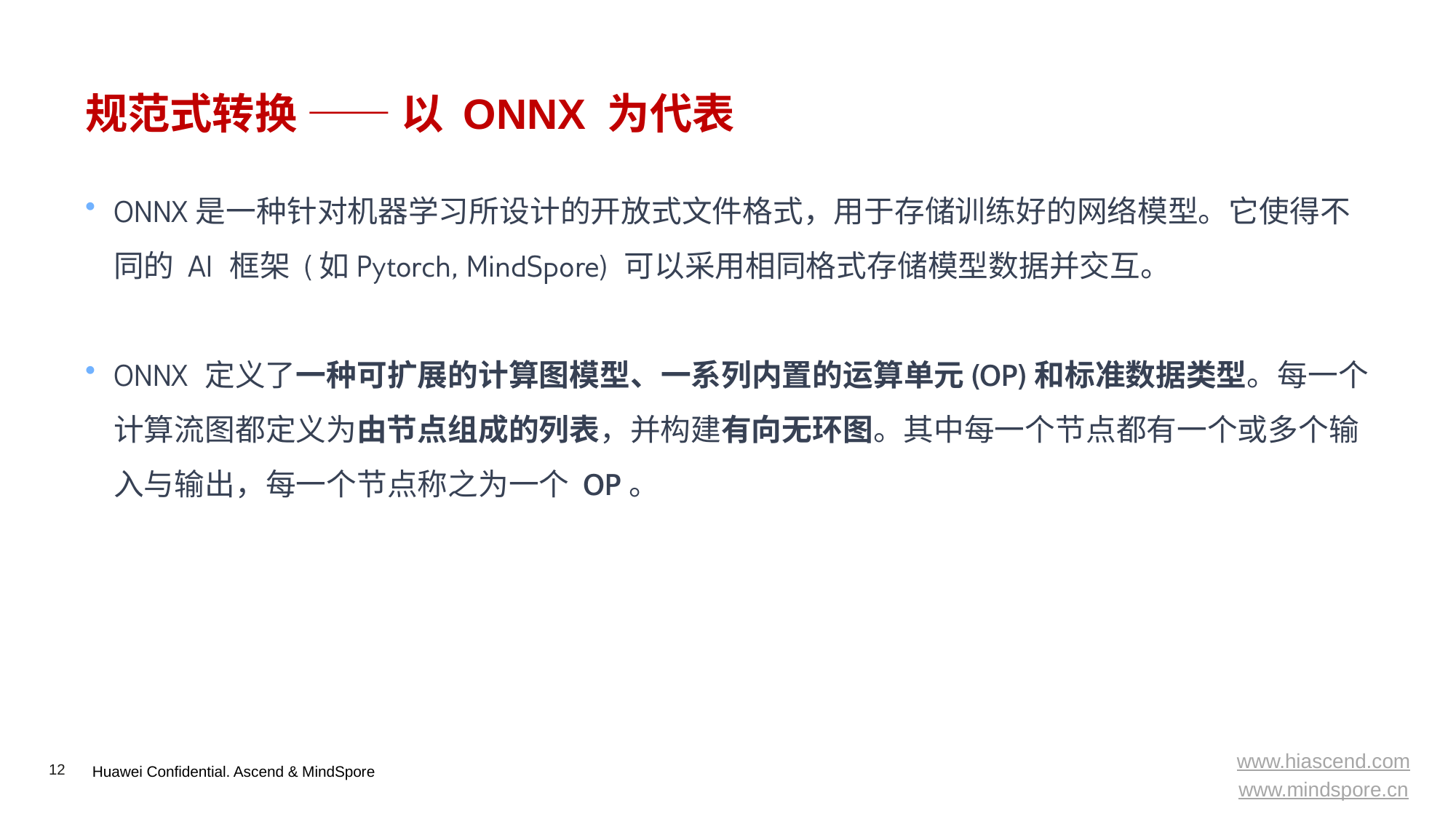

# 规范式转换 —— 以 ONNX 为代表
ONNX是一种针对机器学习所设计的开放式文件格式，用于存储训练好的网络模型。它使得不同的 AI 框架 (如Pytorch, MindSpore) 可以采用相同格式存储模型数据并交互。

ONNX 定义了一种可扩展的计算图模型、一系列内置的运算单元(OP)和标准数据类型。每一个计算流图都定义为由节点组成的列表，并构建有向无环图。其中每一个节点都有一个或多个输入与输出，每一个节点称之为一个 OP。